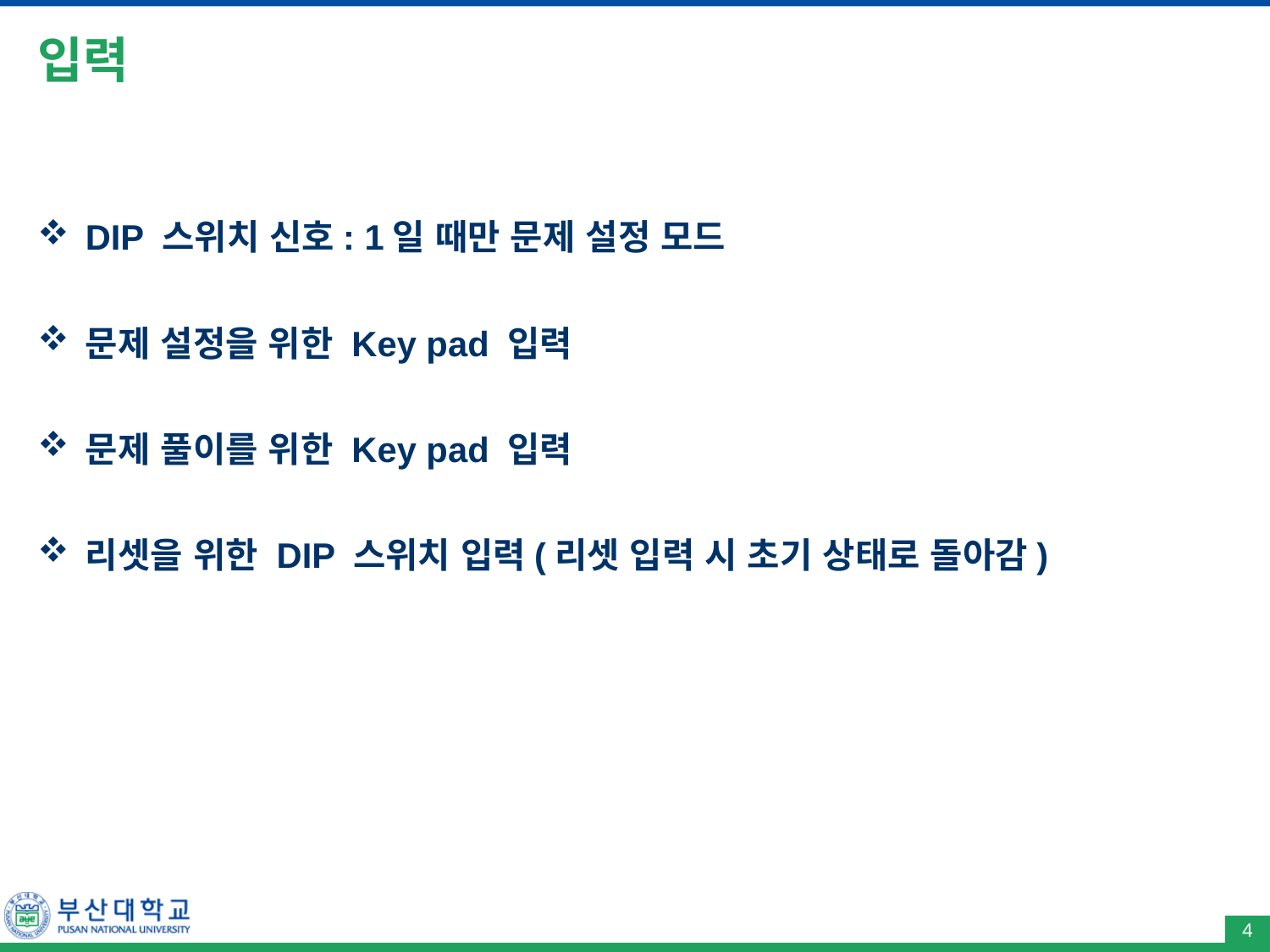

# 입력
DIP 스위치 신호: 1일 때만 문제 설정 모드
문제 설정을 위한 Key pad 입력
문제 풀이를 위한 Key pad 입력
리셋을 위한 DIP 스위치 입력(리셋 입력 시 초기 상태로 돌아감)

4